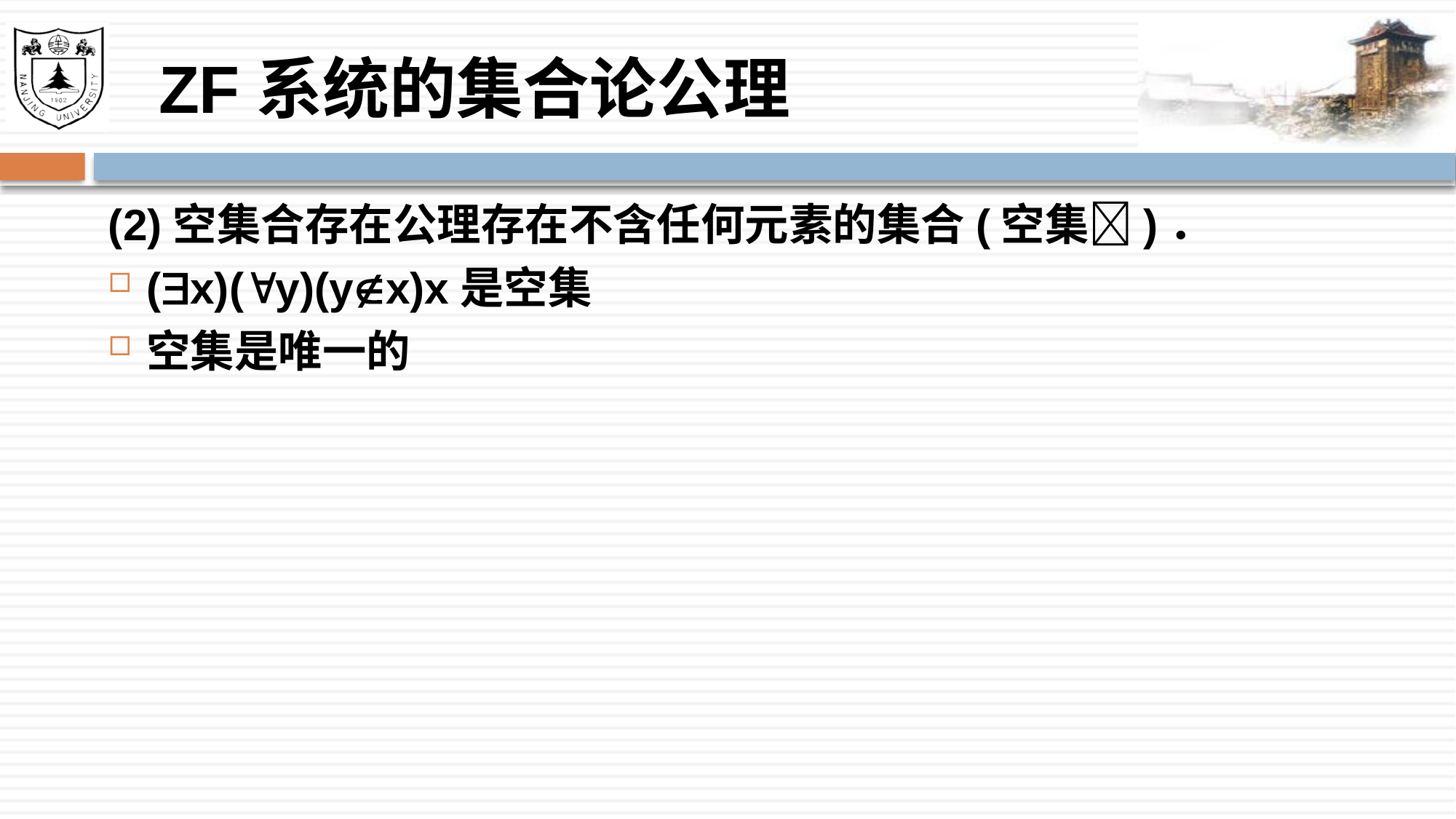

# ZF系统的集合论公理
(2)空集合存在公理存在不含任何元素的集合(空集∅)．
(∃x)(∀y)(y∉x)x是空集
空集是唯一的